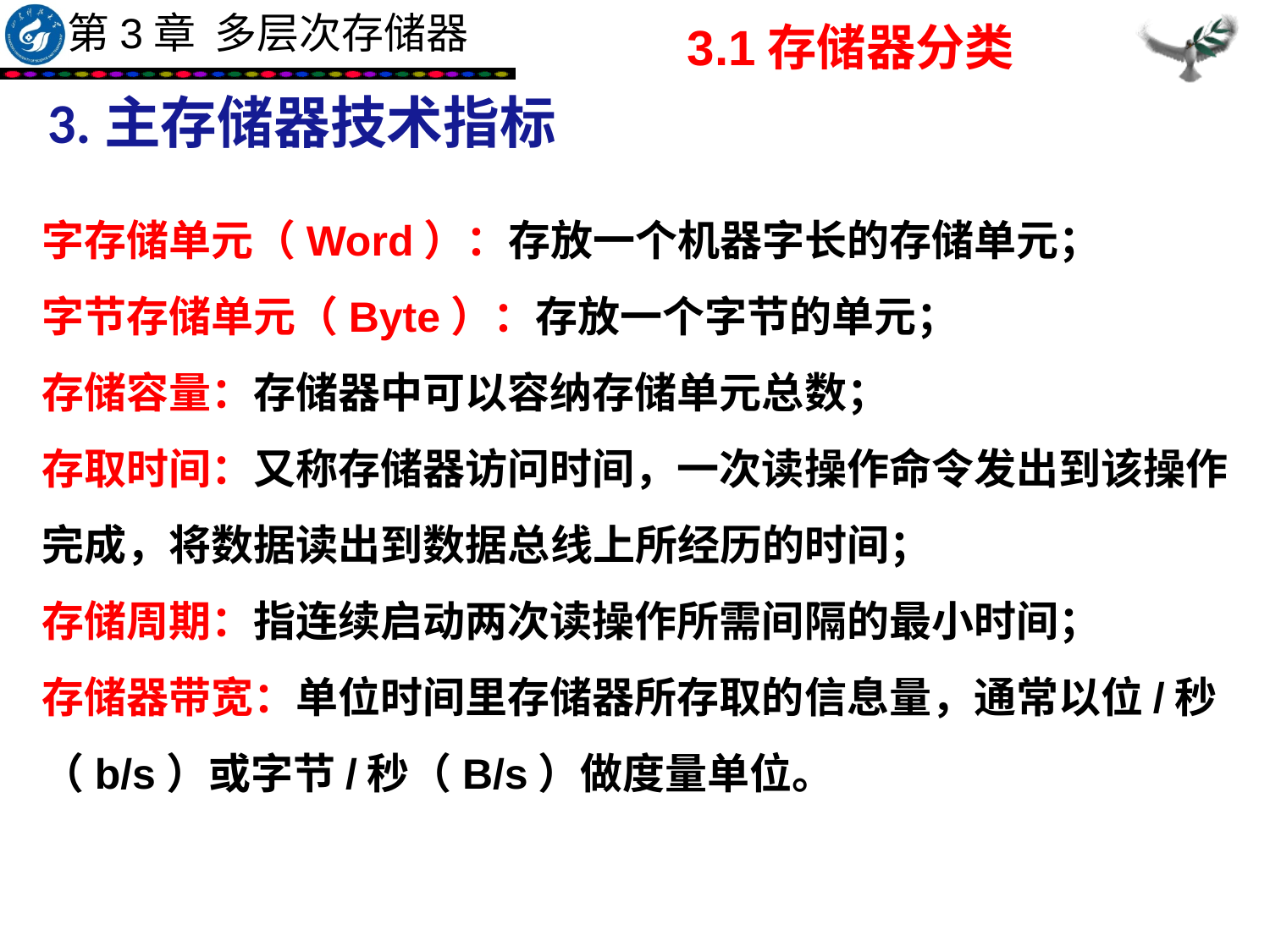

3.1存储器分类
3.主存储器技术指标
字存储单元（Word）：存放一个机器字长的存储单元；
字节存储单元（Byte）：存放一个字节的单元；
存储容量：存储器中可以容纳存储单元总数；
存取时间：又称存储器访问时间，一次读操作命令发出到该操作完成，将数据读出到数据总线上所经历的时间；
存储周期：指连续启动两次读操作所需间隔的最小时间；
存储器带宽：单位时间里存储器所存取的信息量，通常以位/秒（b/s）或字节/秒（B/s）做度量单位。